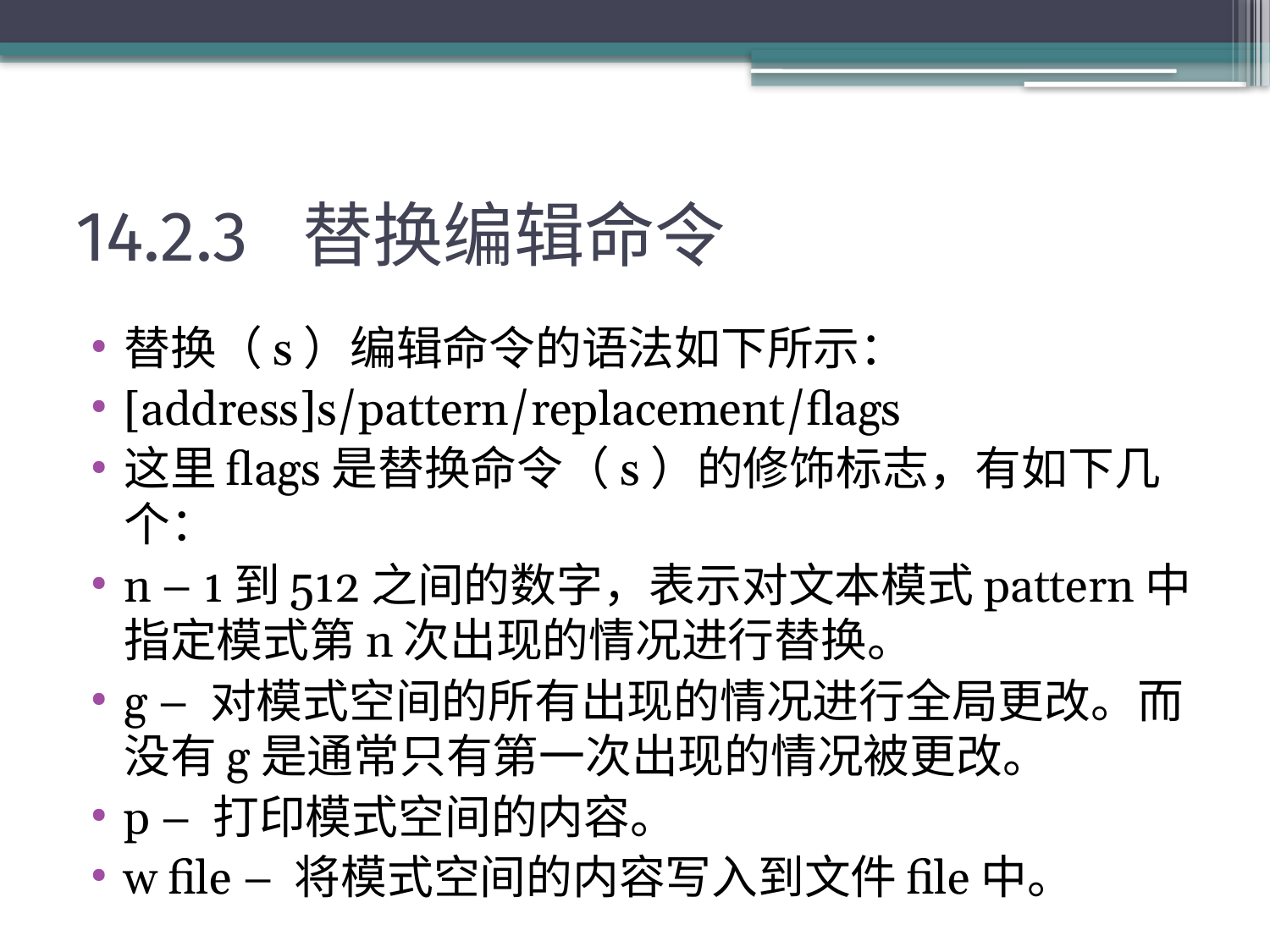

# 14.2.3  替换编辑命令
替换（s）编辑命令的语法如下所示：
[address]s/pattern/replacement/flags
这里flags是替换命令（s）的修饰标志，有如下几个：
n – 1到512之间的数字，表示对文本模式pattern中指定模式第n次出现的情况进行替换。
g – 对模式空间的所有出现的情况进行全局更改。而没有g是通常只有第一次出现的情况被更改。
p – 打印模式空间的内容。
w file – 将模式空间的内容写入到文件file中。